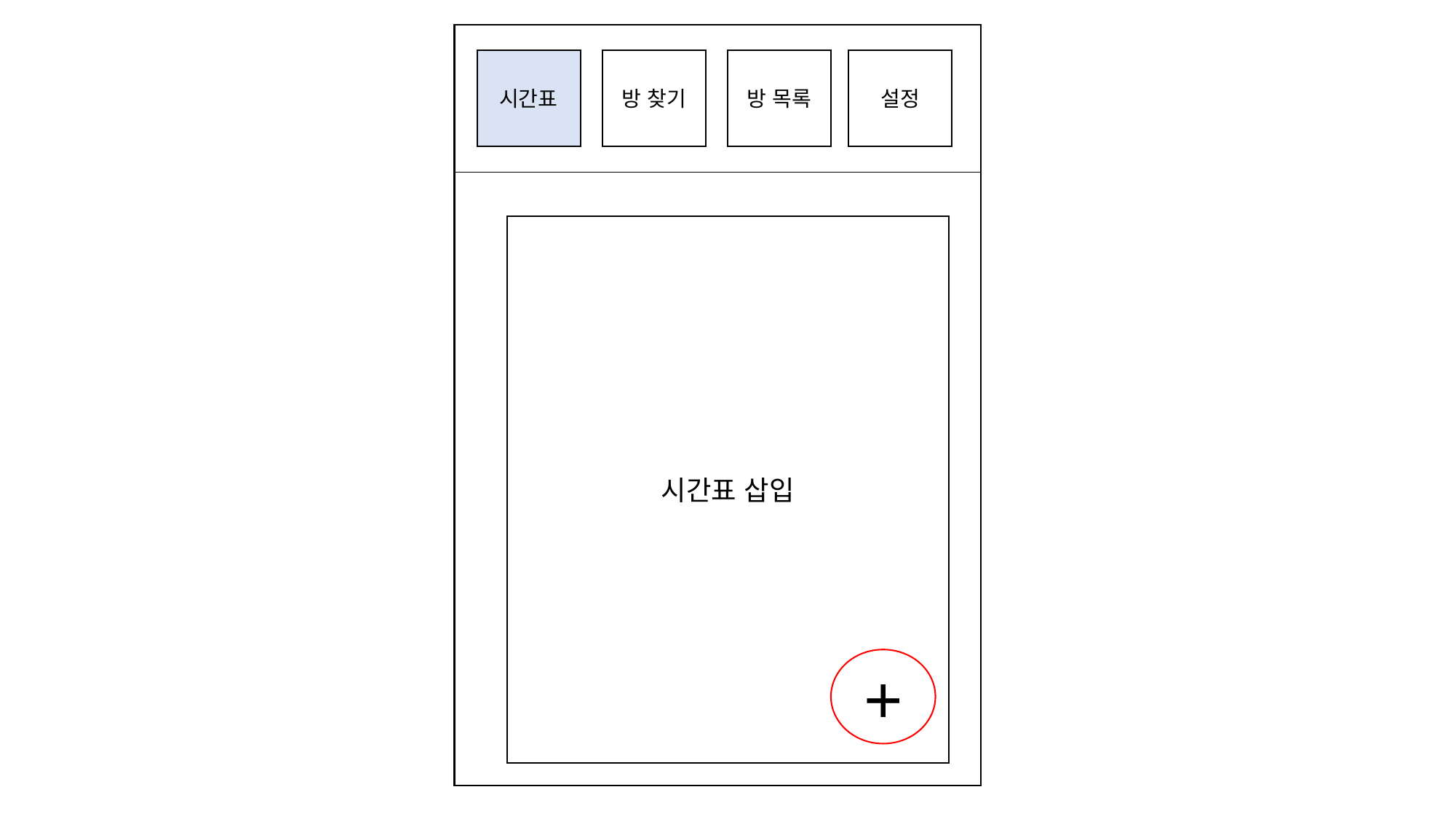

시간표
방 찾기
방 목록
설정
시간표 삽입
+